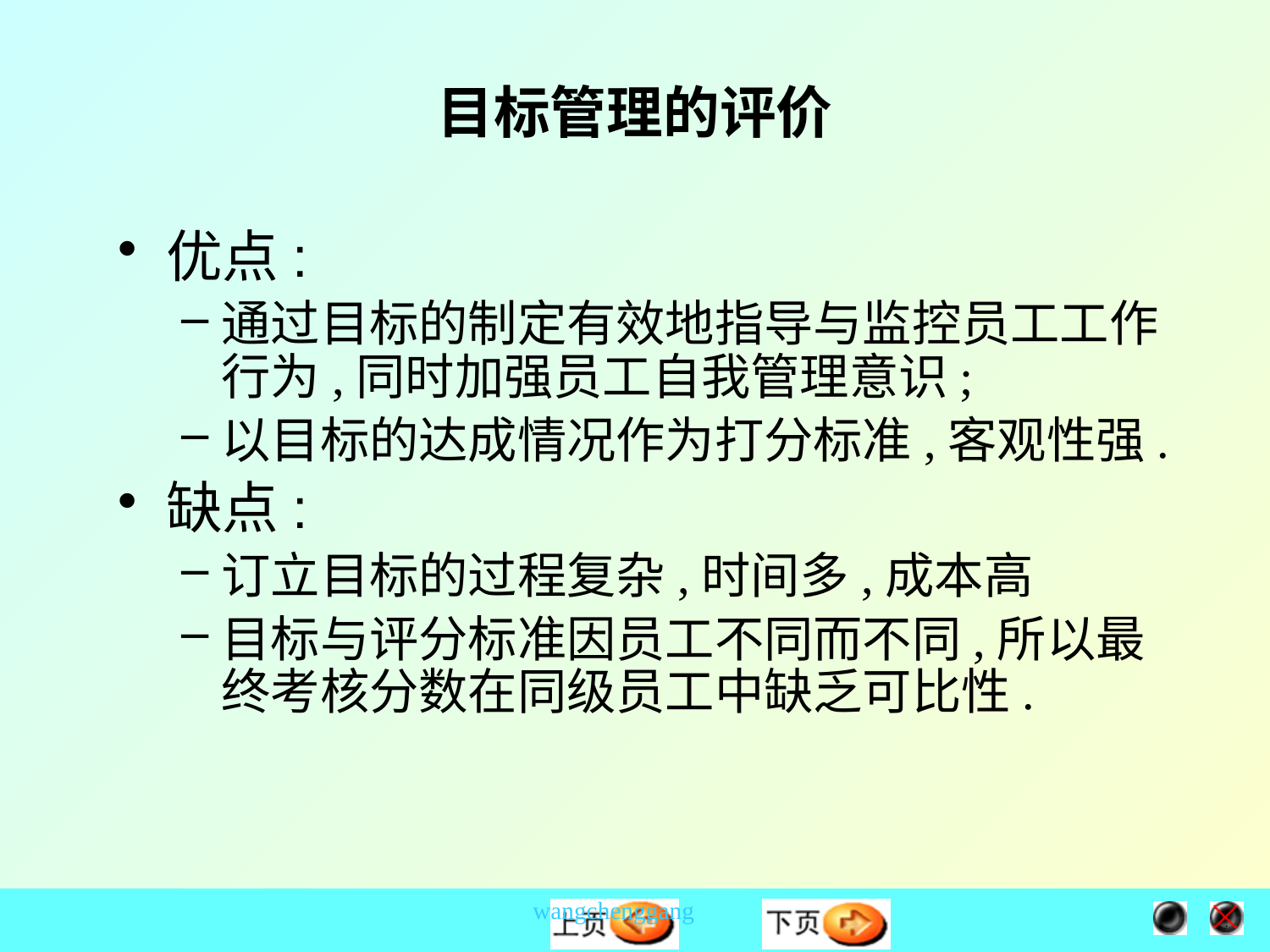

# 目标管理的评价
优点:
通过目标的制定有效地指导与监控员工工作行为,同时加强员工自我管理意识;
以目标的达成情况作为打分标准,客观性强.
缺点:
订立目标的过程复杂,时间多,成本高
目标与评分标准因员工不同而不同,所以最终考核分数在同级员工中缺乏可比性.
wangchenggang